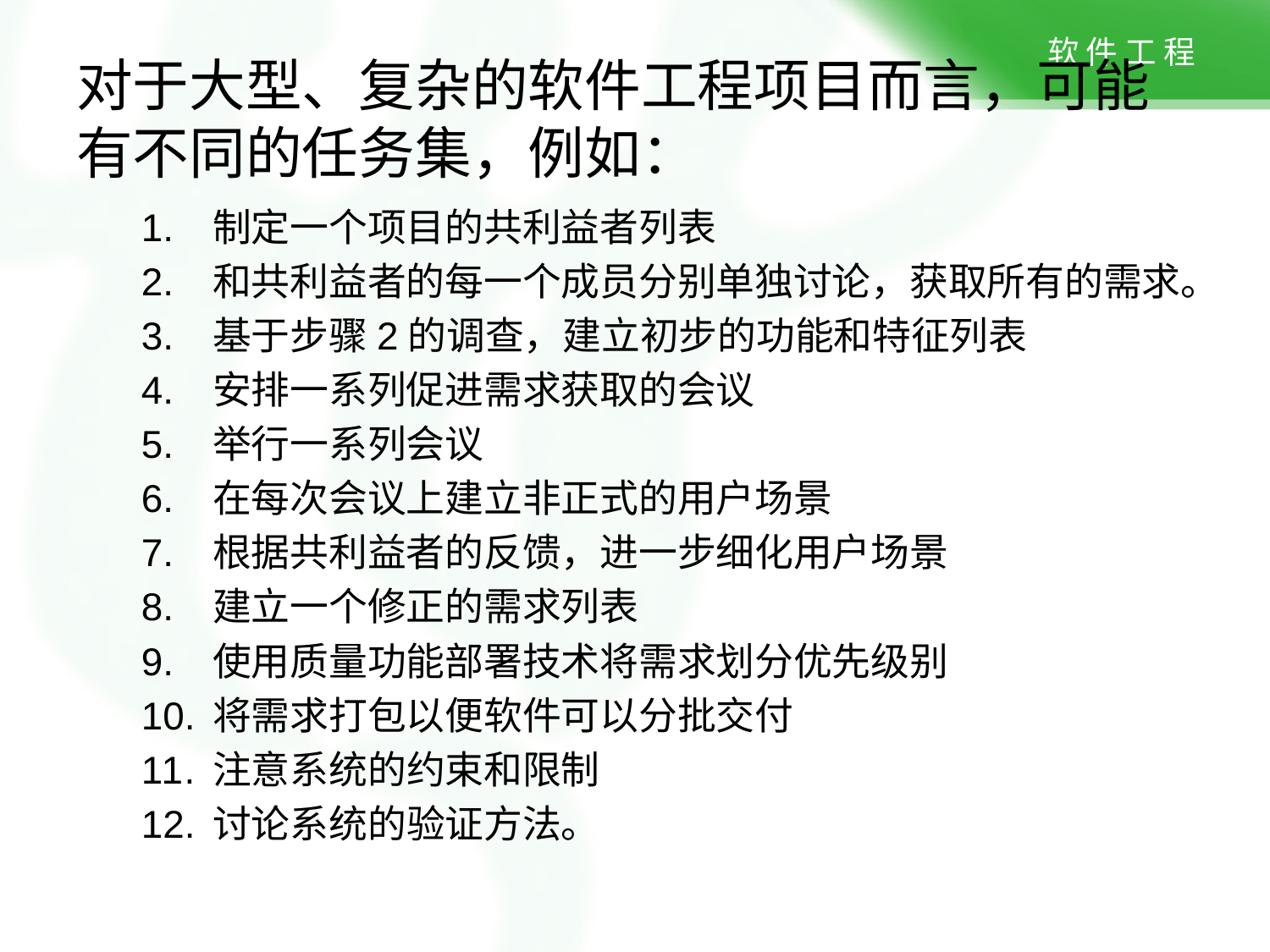

# 对于大型、复杂的软件工程项目而言，可能有不同的任务集，例如：
制定一个项目的共利益者列表
和共利益者的每一个成员分别单独讨论，获取所有的需求。
基于步骤2的调查，建立初步的功能和特征列表
安排一系列促进需求获取的会议
举行一系列会议
在每次会议上建立非正式的用户场景
根据共利益者的反馈，进一步细化用户场景
建立一个修正的需求列表
使用质量功能部署技术将需求划分优先级别
将需求打包以便软件可以分批交付
注意系统的约束和限制
讨论系统的验证方法。